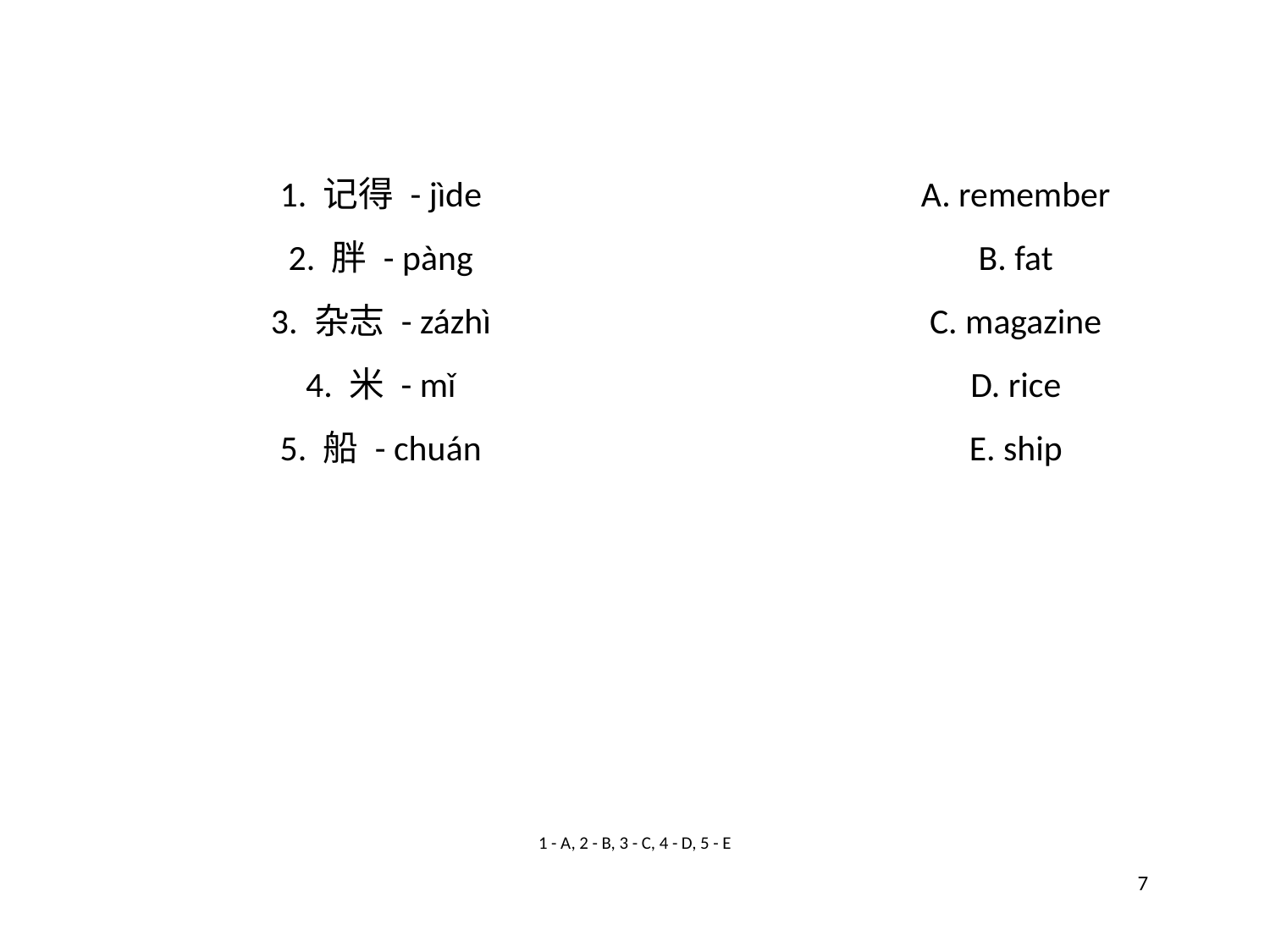

1. 记得 - jìde

A. remember

2. 胖 - pàng

B. fat

3. 杂志 - zázhì

C. magazine

4. 米 - mǐ

D. rice

5. 船 - chuán

E. ship
1 - A, 2 - B, 3 - C, 4 - D, 5 - E

7